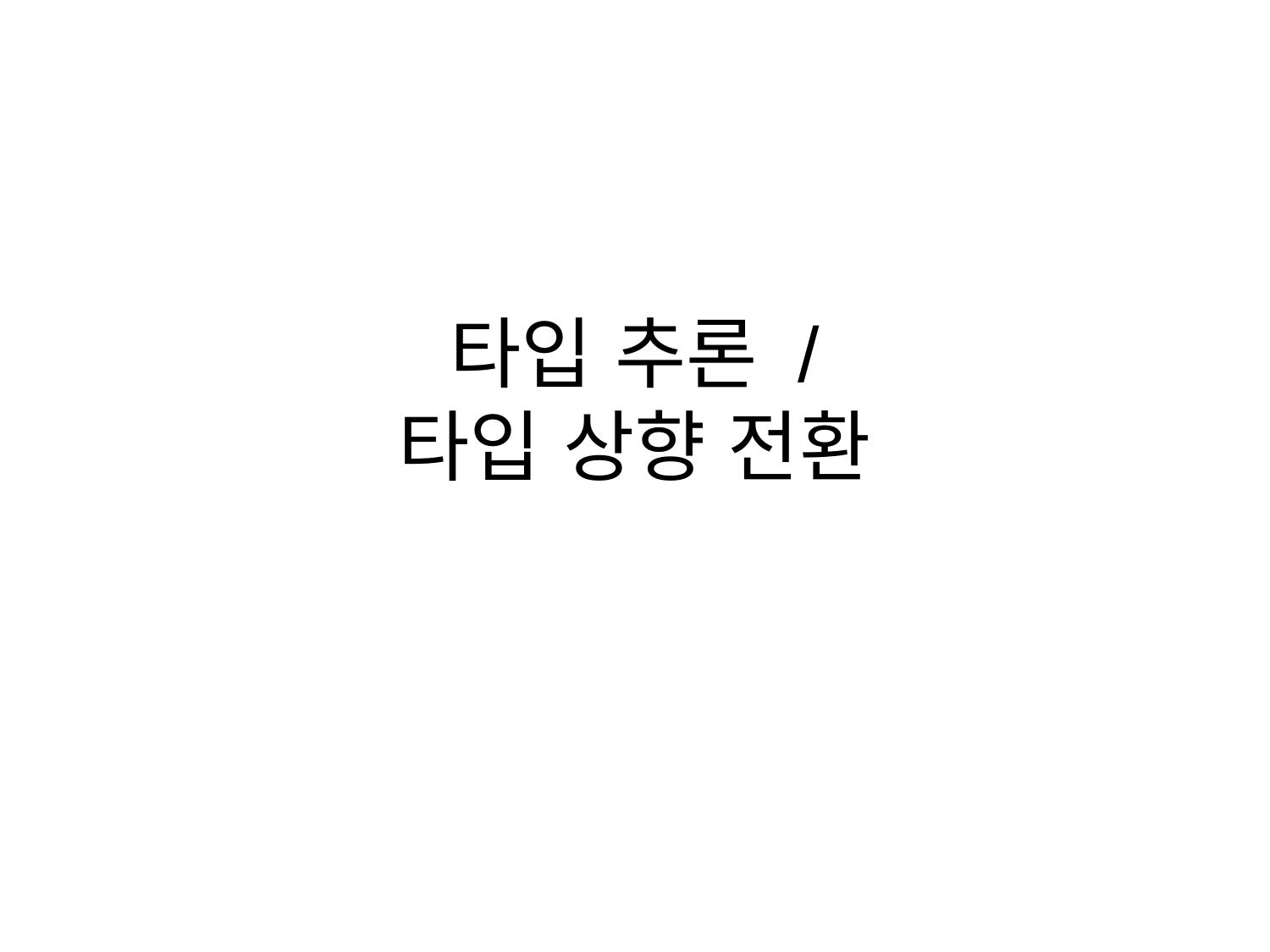

# 타입 추론 / 타입 상향 전환